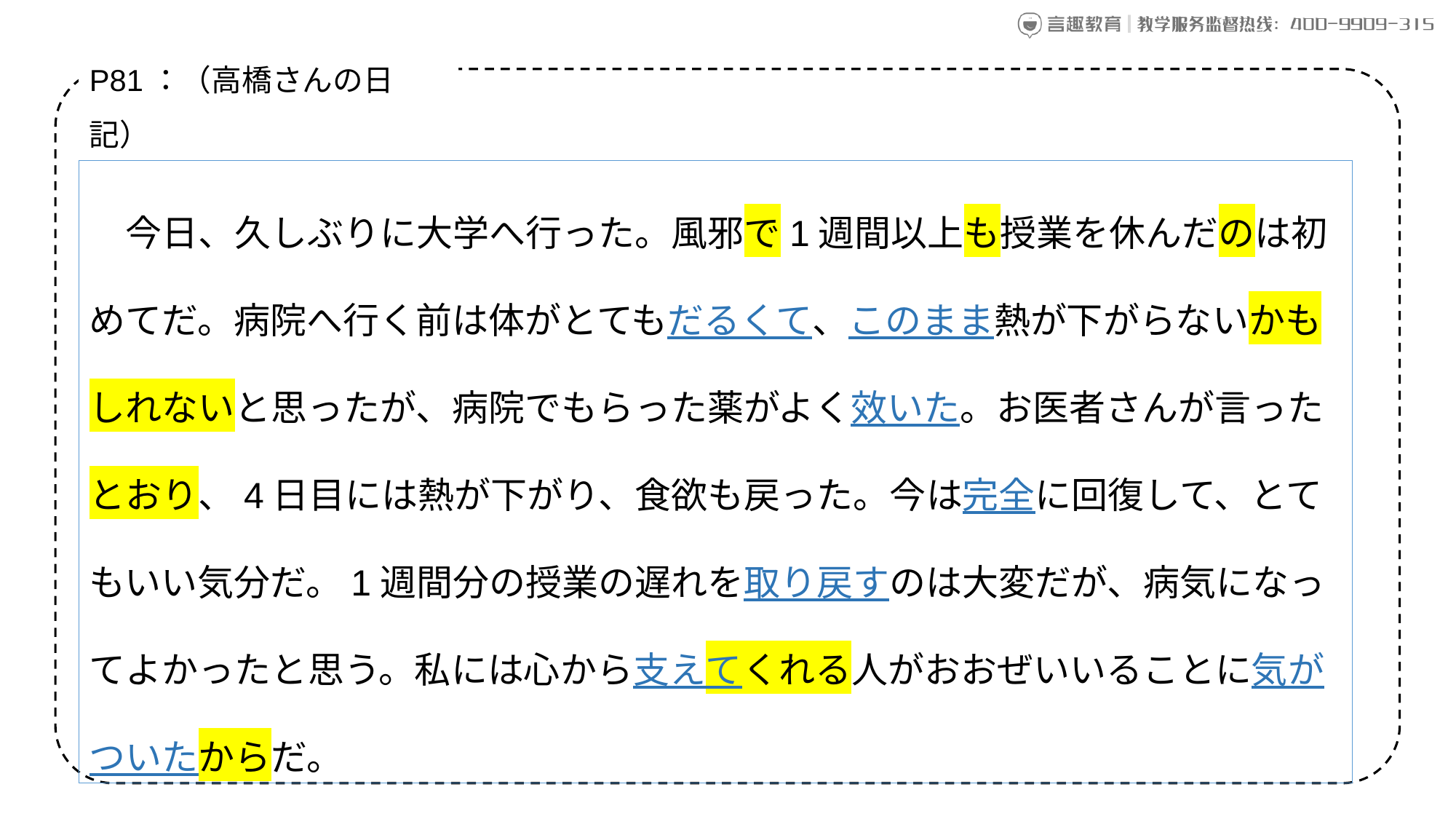

P81：（高橋さんの日記）

　今日、久しぶりに大学へ行った。風邪で1週間以上も授業を休んだのは初めてだ。病院へ行く前は体がとてもだるくて、このまま熱が下がらないかもしれないと思ったが、病院でもらった薬がよく效いた。お医者さんが言ったとおり、4日目には熱が下がり、食欲も戻った。今は完全に回復して、とてもいい気分だ。1週間分の授業の遅れを取り戻すのは大変だが、病気になってよかったと思う。私には心から支えてくれる人がおおぜいいることに気がついたからだ。